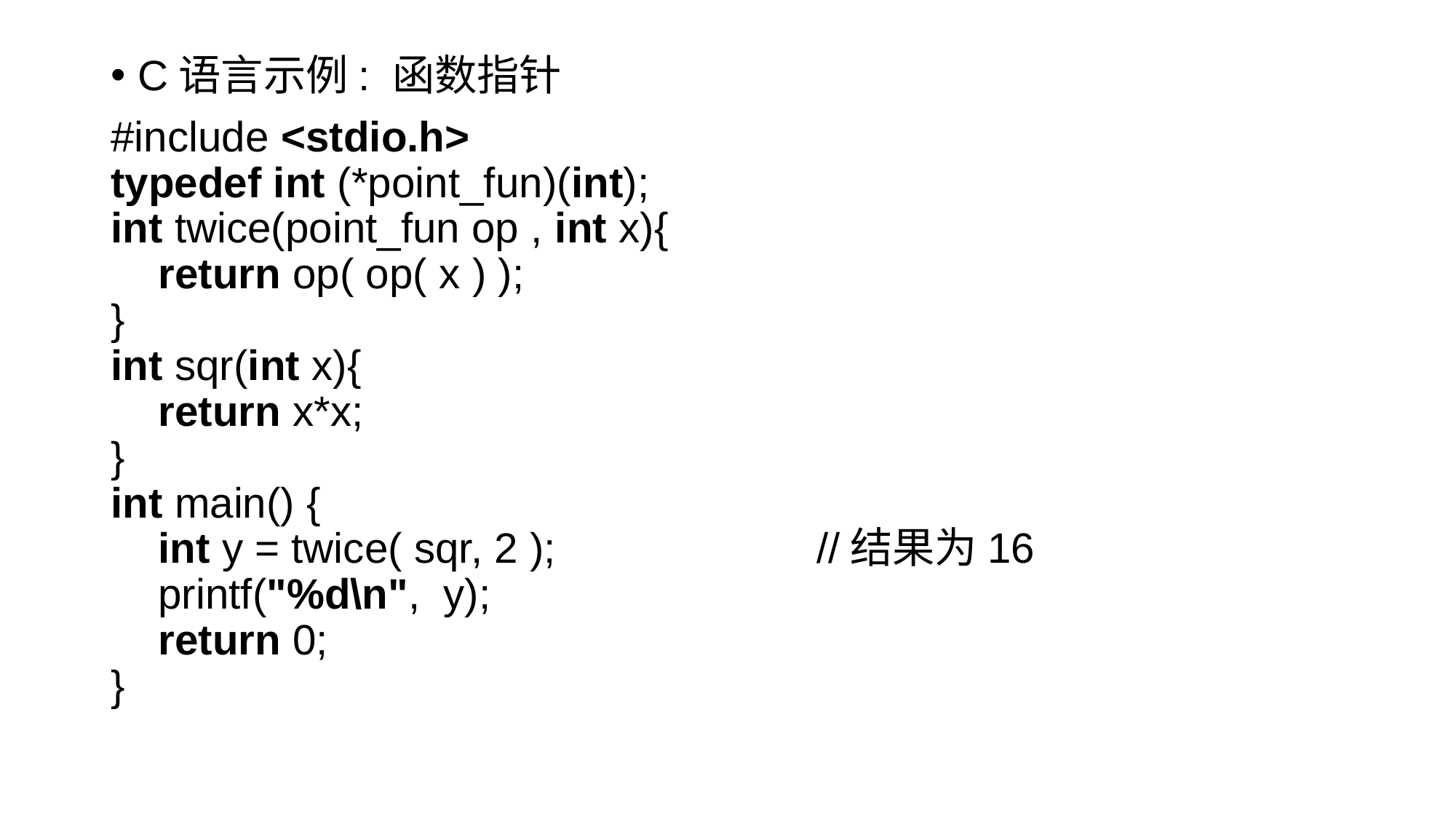

C语言示例: 函数指针
#include <stdio.h>
typedef int (*point_fun)(int);
int twice(point_fun op , int x){
    return op( op( x ) );
}
int sqr(int x){
    return x*x;
}
int main() {
    int y = twice( sqr, 2 );                      //结果为16
    printf("%d\n",  y);
    return 0;
}